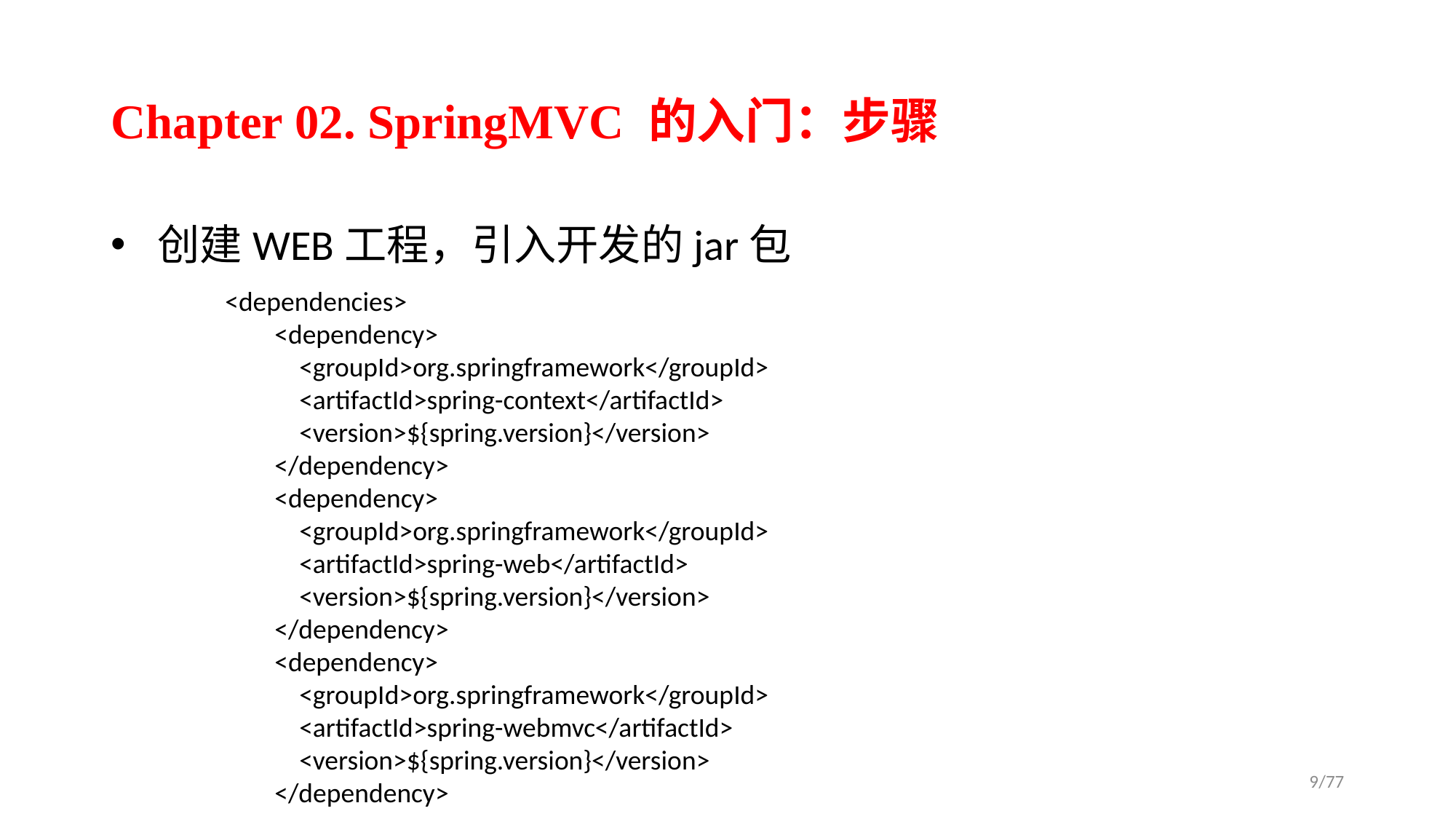

# Chapter 02. SpringMVC 的入门：步骤
 创建WEB工程，引入开发的jar包
<dependencies>
        <dependency>
            <groupId>org.springframework</groupId>
            <artifactId>spring-context</artifactId>
            <version>${spring.version}</version>
        </dependency>
        <dependency>
            <groupId>org.springframework</groupId>
            <artifactId>spring-web</artifactId>
            <version>${spring.version}</version>
        </dependency>
        <dependency>
            <groupId>org.springframework</groupId>
            <artifactId>spring-webmvc</artifactId>
            <version>${spring.version}</version>
        </dependency>
9